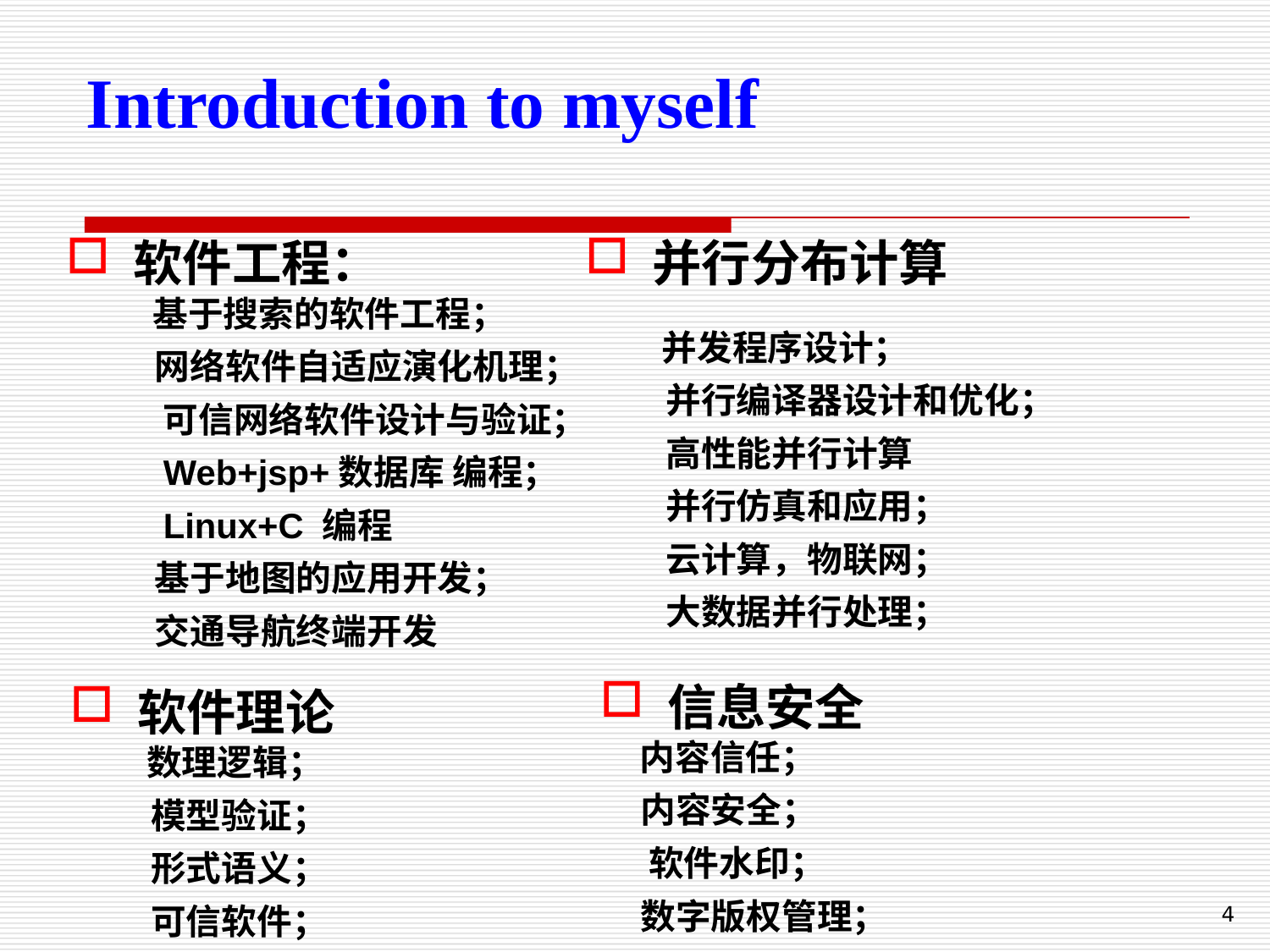

Introduction to myself
 软件工程：
          基于搜索的软件工程；
          网络软件自适应演化机理；
           可信网络软件设计与验证；
          Web+jsp+数据库 编程；
          Linux+C 编程
          基于地图的应用开发；
          交通导航终端开发
 并行分布计算

           并发程序设计；
         并行编译器设计和优化；
         高性能并行计算
         并行仿真和应用；
         云计算，物联网；
         大数据并行处理；

 软件理论
           数理逻辑；
         模型验证；
         形式语义；
         可信软件；
 信息安全
    内容信任；
    内容安全；
     软件水印；
    数字版权管理；
4